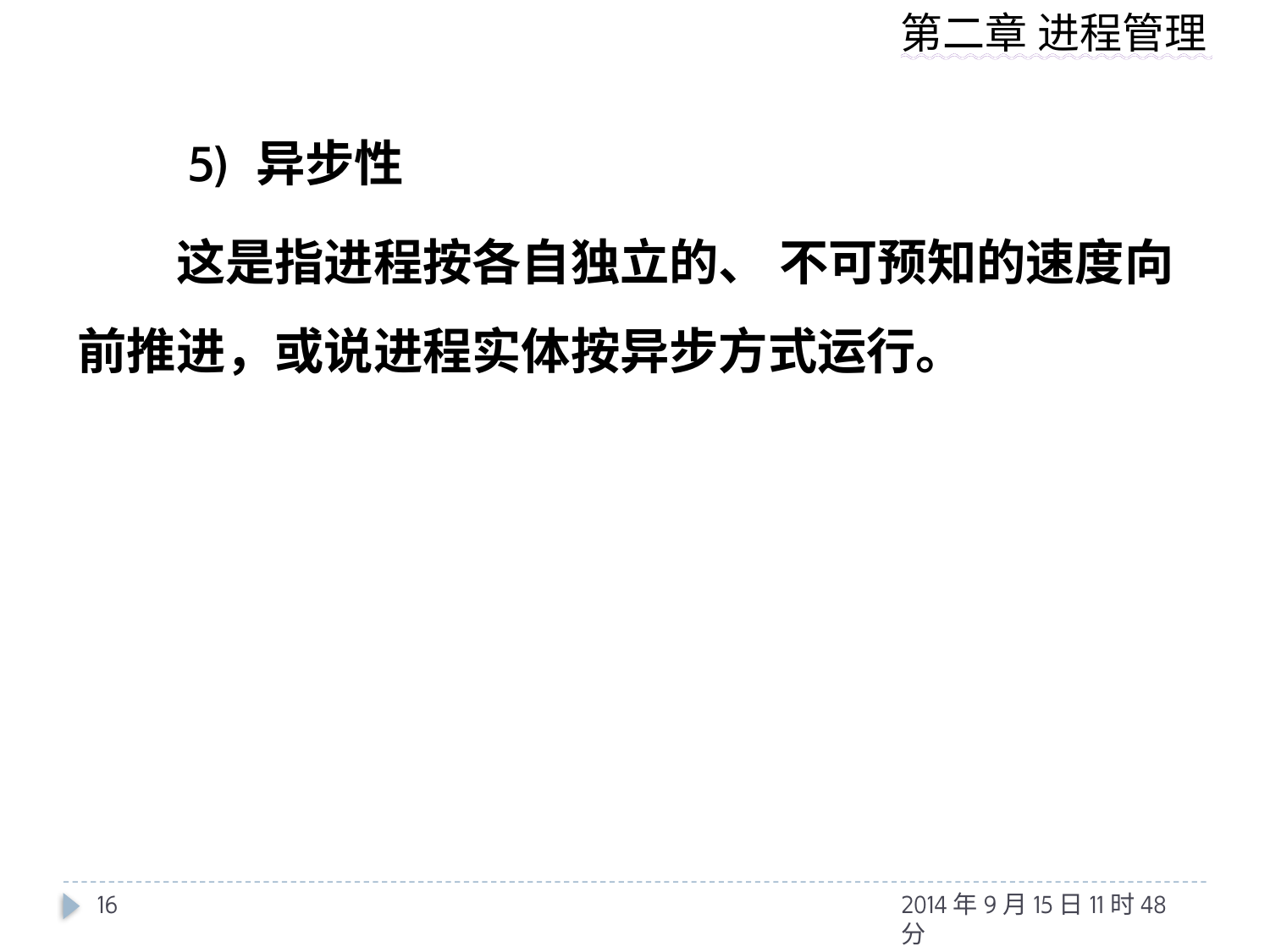

5) 异步性
　　这是指进程按各自独立的、 不可预知的速度向前推进，或说进程实体按异步方式运行。

16
2014年9月15日11时48分